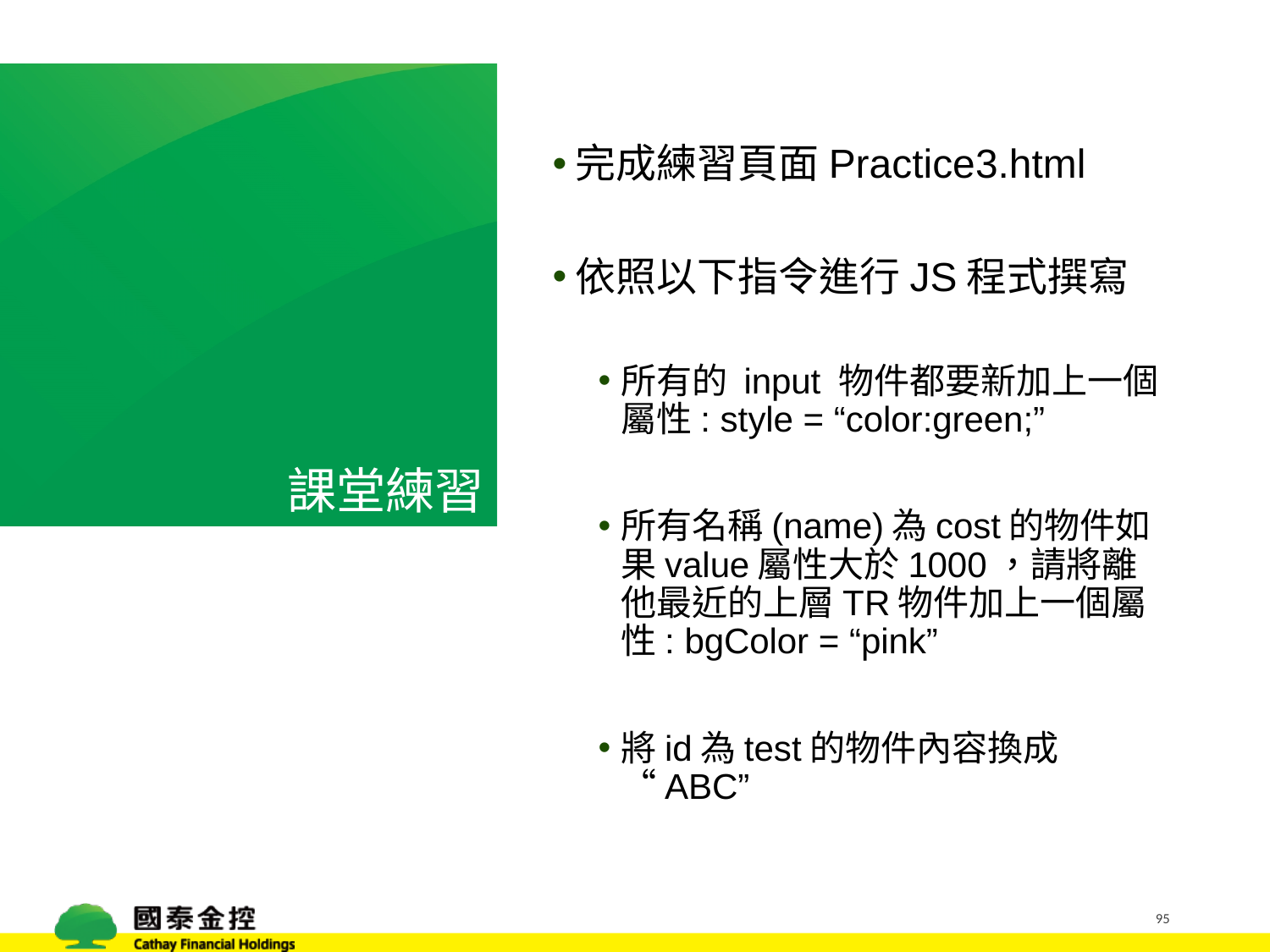

# 課堂練習
完成練習頁面Practice3.html

依照以下指令進行JS程式撰寫

所有的 input 物件都要新加上一個屬性: style = “color:green;”

所有名稱(name)為cost的物件如果value屬性大於1000，請將離他最近的上層TR物件加上一個屬性: bgColor = “pink”

將id為test的物件內容換成 “ABC”